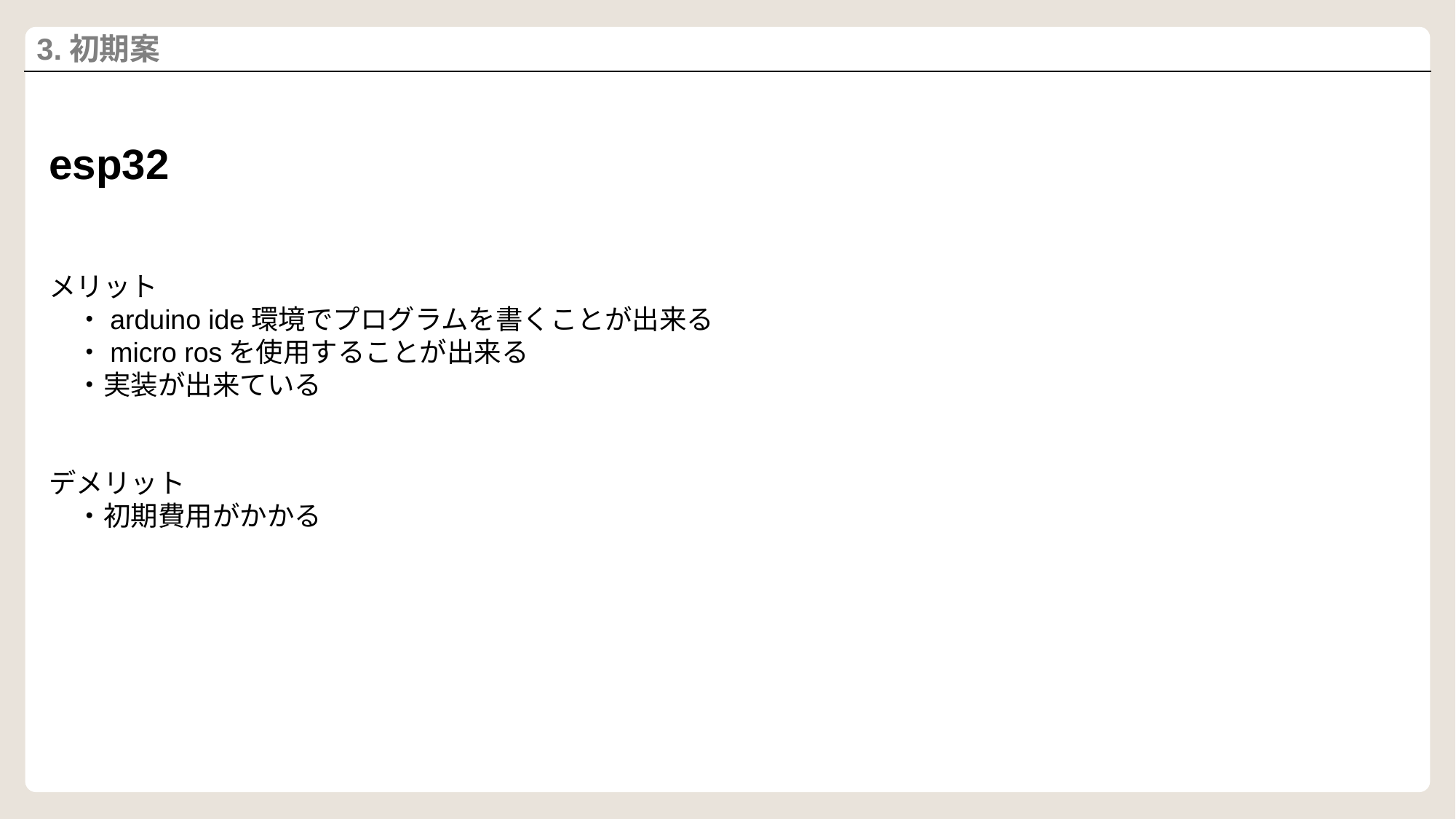

3.初期案

esp32
メリット
　・arduino ide環境でプログラムを書くことが出来る
　・micro rosを使用することが出来る
　・実装が出来ている

デメリット
　・初期費用がかかる